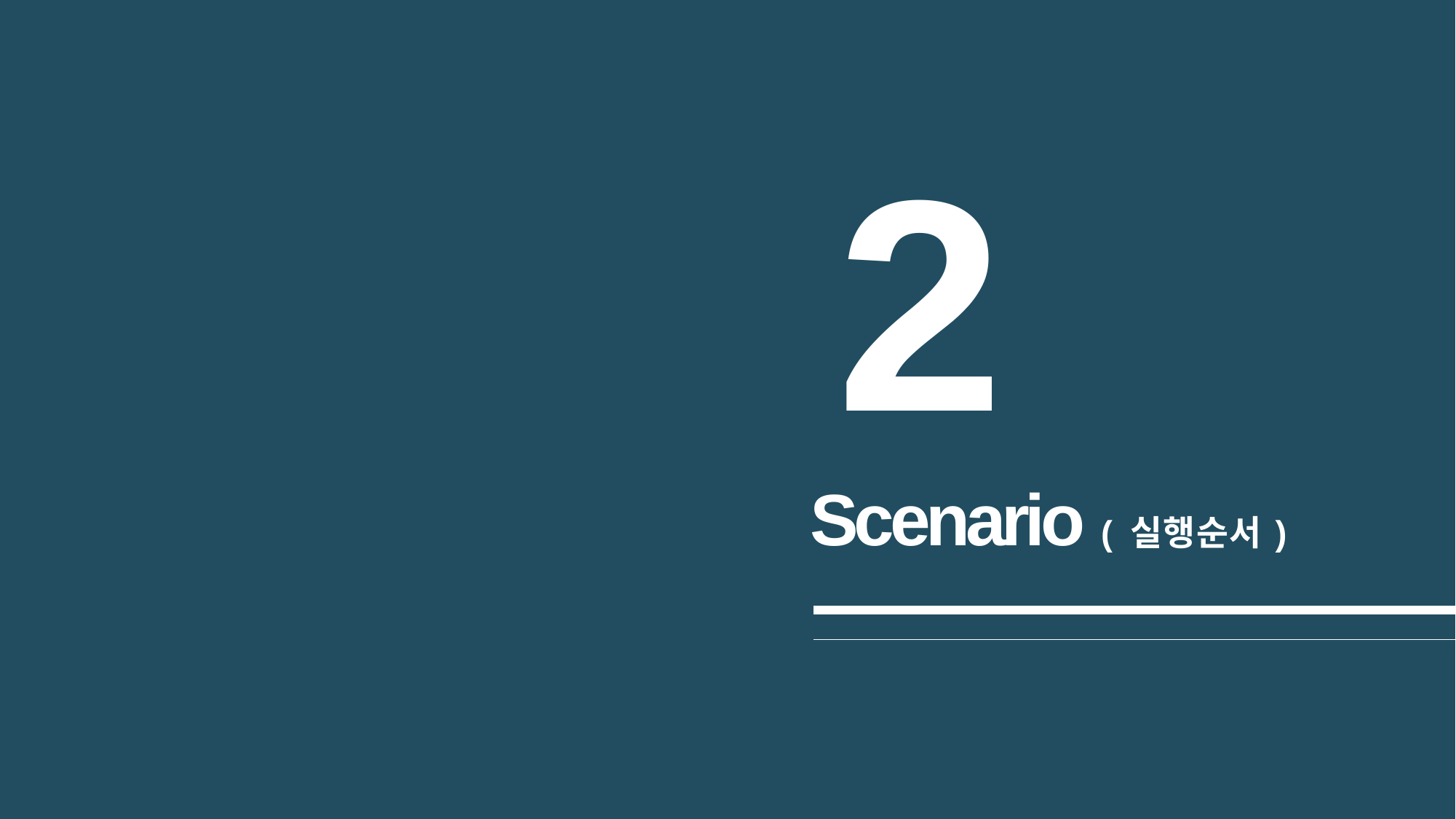

2
Scenario ( 실 행 순 서 )